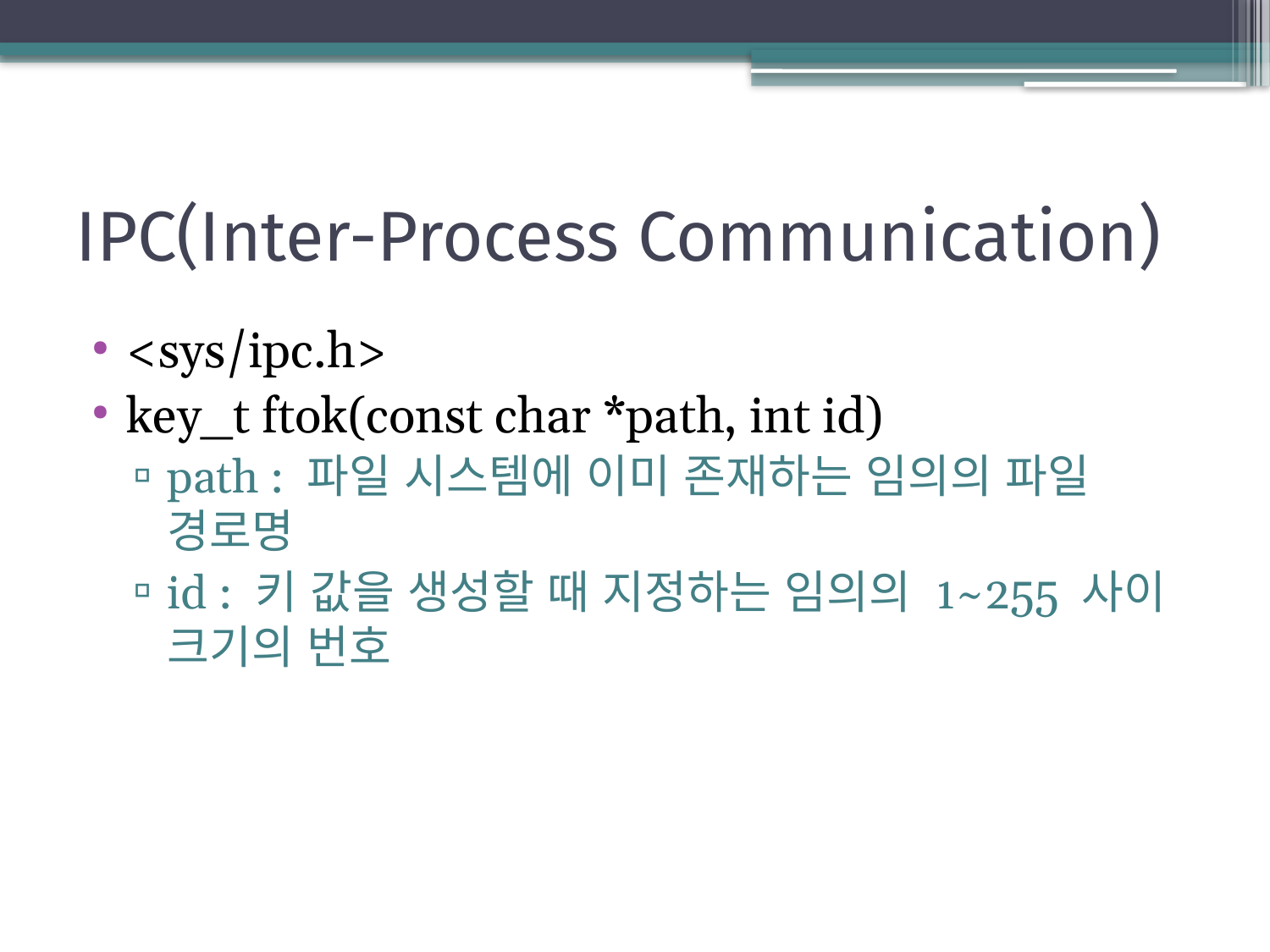

# IPC(Inter-Process Communication)
<sys/ipc.h>
key_t ftok(const char *path, int id)
path : 파일 시스템에 이미 존재하는 임의의 파일 경로명
id : 키 값을 생성할 때 지정하는 임의의 1~255 사이 크기의 번호